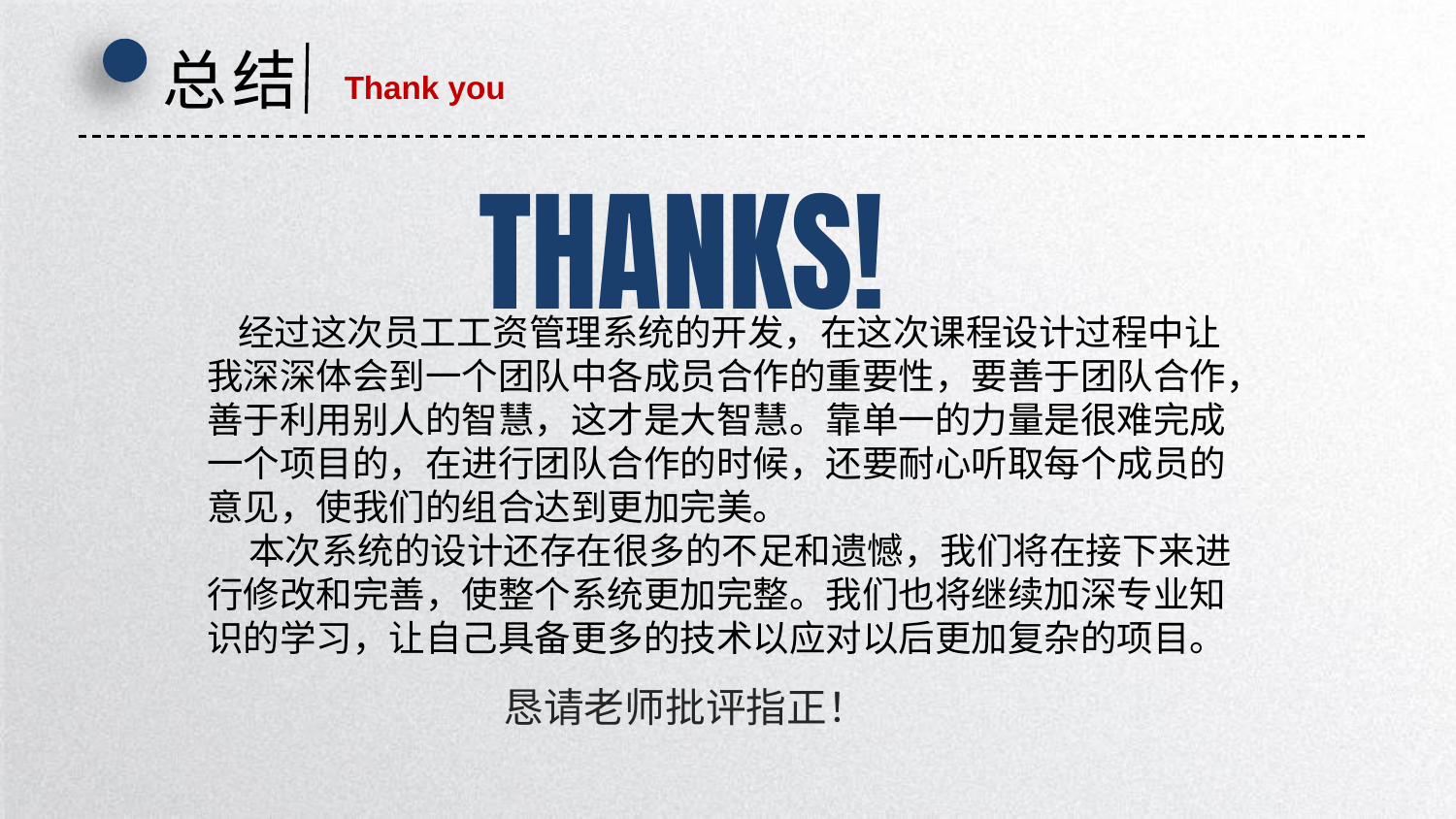

总结

Thank you
THANKS!
    经过这次员工工资管理系统的开发，在这次课程设计过程中让我深深体会到一个团队中各成员合作的重要性，要善于团队合作，善于利用别人的智慧，这才是大智慧。靠单一的力量是很难完成一个项目的，在进行团队合作的时候，还要耐心听取每个成员的意见，使我们的组合达到更加完美。
    本次系统的设计还存在很多的不足和遗憾，我们将在接下来进行修改和完善，使整个系统更加完整。我们也将继续加深专业知识的学习，让自己具备更多的技术以应对以后更加复杂的项目。

恳请老师批评指正！